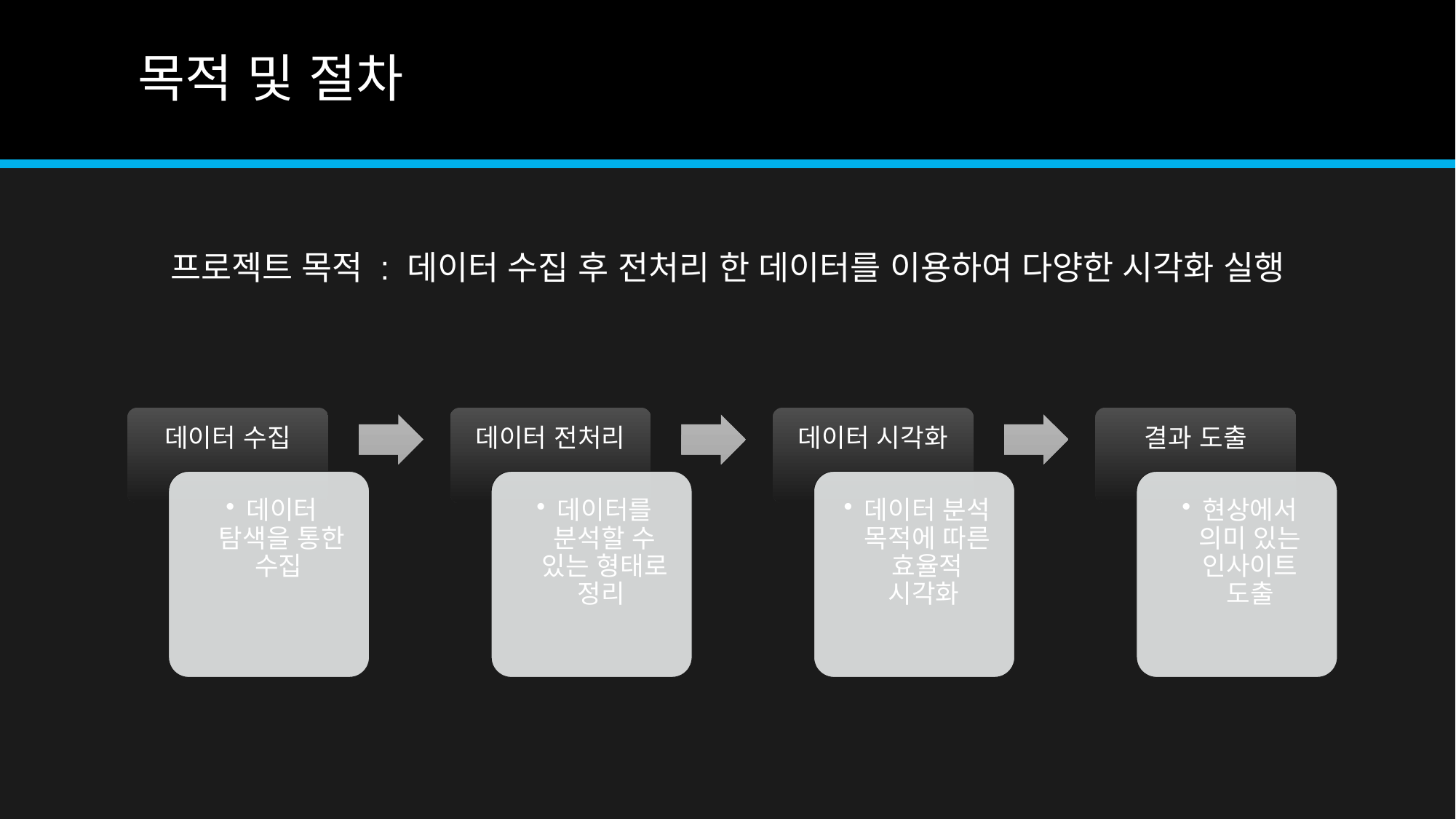

# 목적 및 절차
프로젝트 목적 : 데이터 수집 후 전처리 한 데이터를 이용하여 다양한 시각화 실행
데이터 수집
데이터 탐색을 통한 수집

데이터 전처리
데이터를 분석할 수 있는 형태로 정리

데이터 시각화
데이터 분석 목적에 따른 효율적 시각화

결과 도출
현상에서 의미 있는 인사이트 도출